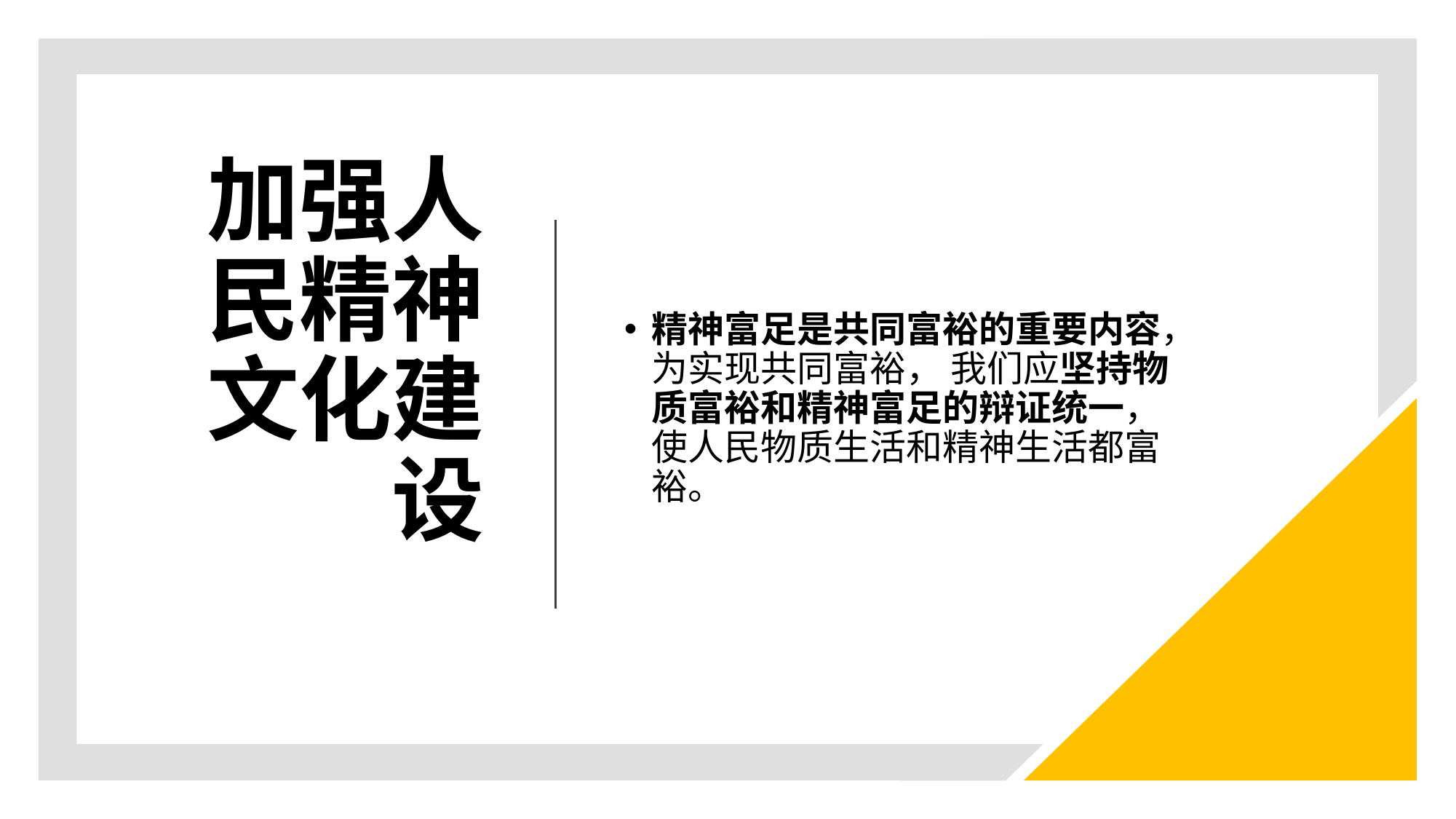

# 加强人民精神文化建设
精神富足是共同富裕的重要内容，为实现共同富裕， 我们应坚持物质富裕和精神富足的辩证统一，使人民物质生活和精神生活都富裕。